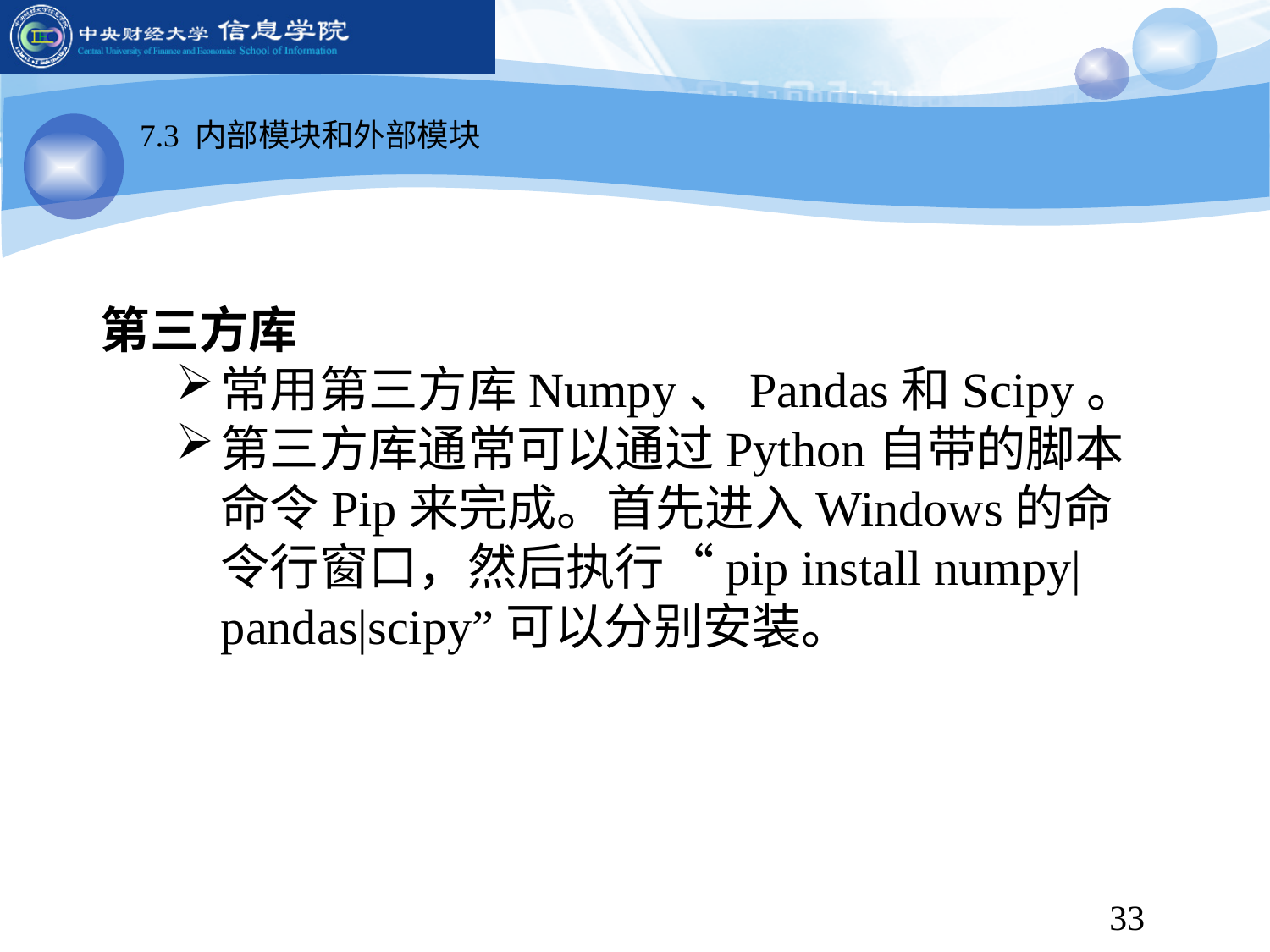

7.3 内部模块和外部模块
第三方库
常用第三方库Numpy、Pandas和Scipy。
第三方库通常可以通过Python自带的脚本命令Pip来完成。首先进入Windows的命令行窗口，然后执行“pip install numpy|pandas|scipy”可以分别安装。